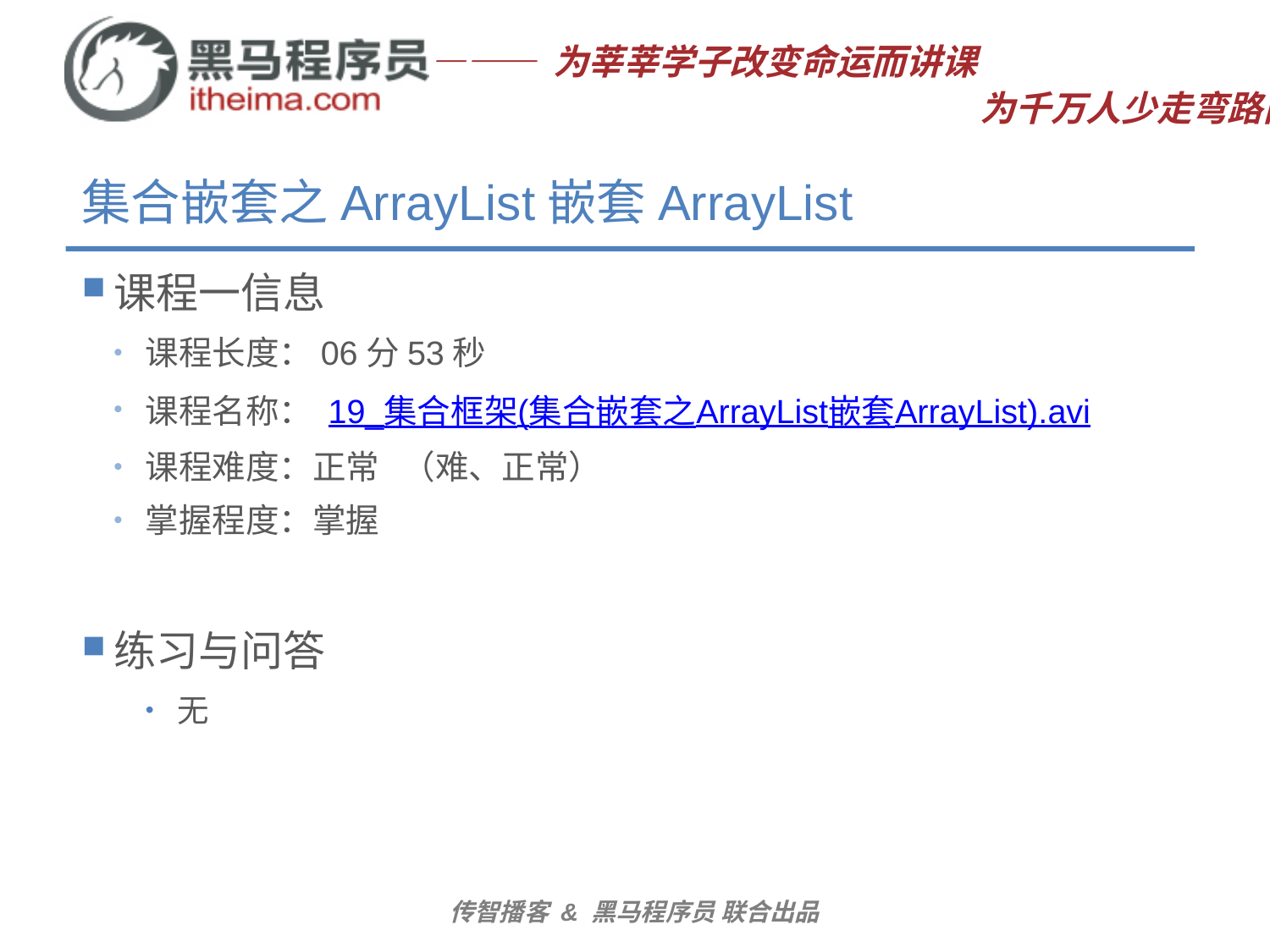

# 集合嵌套之ArrayList嵌套ArrayList
课程一信息
课程长度：06分53秒
课程名称： 19_集合框架(集合嵌套之ArrayList嵌套ArrayList).avi
课程难度：正常   （难、正常）
掌握程度：掌握

练习与问答
无